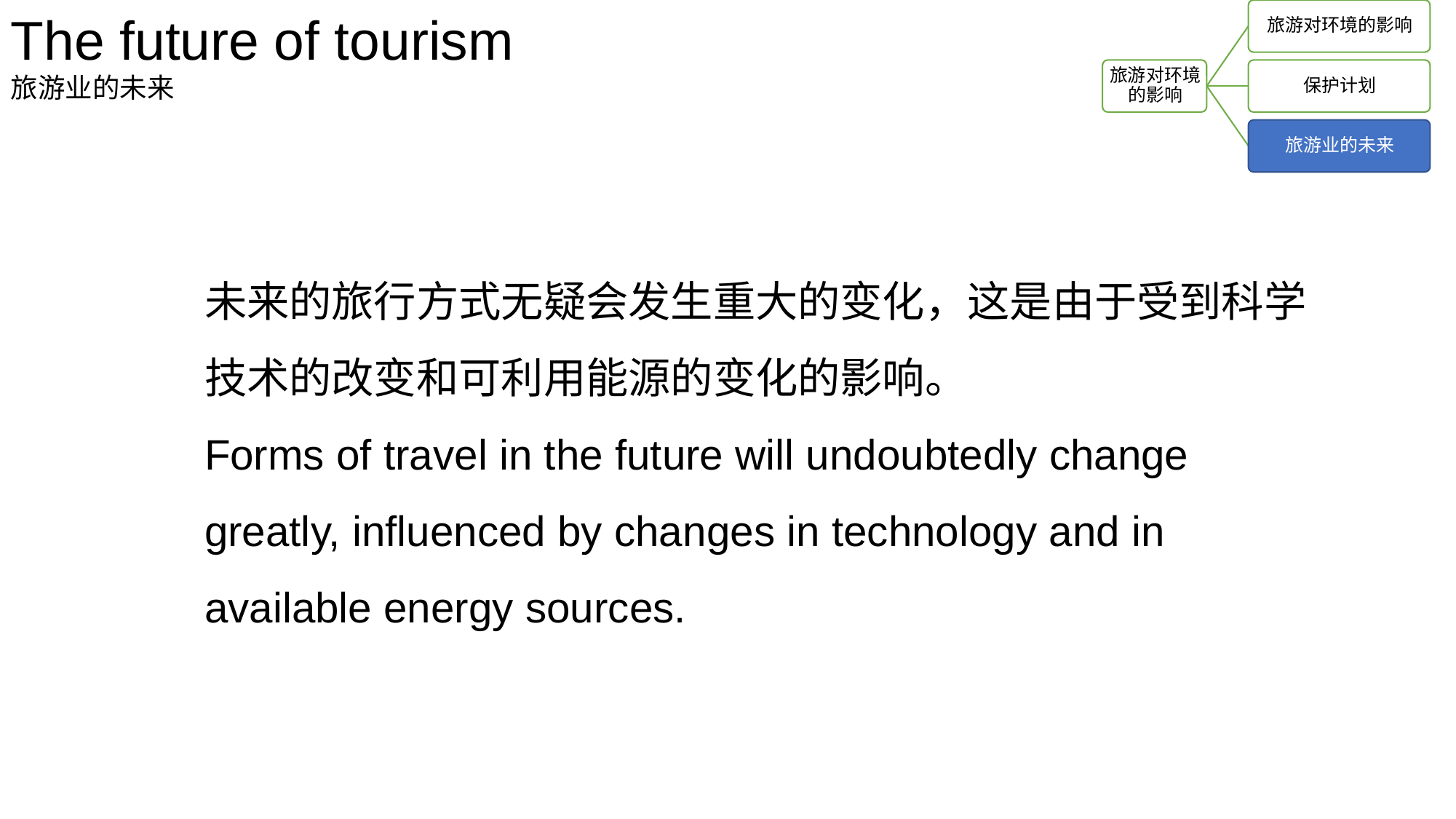

The future of tourism
旅游业的未来
旅游对环境的影响

旅游对环境的影响

保护计划

旅游业的未来
未来的旅行方式无疑会发生重大的变化，这是由于受到科学技术的改变和可利用能源的变化的影响。
Forms of travel in the future will undoubtedly change greatly, influenced by changes in technology and in available energy sources.